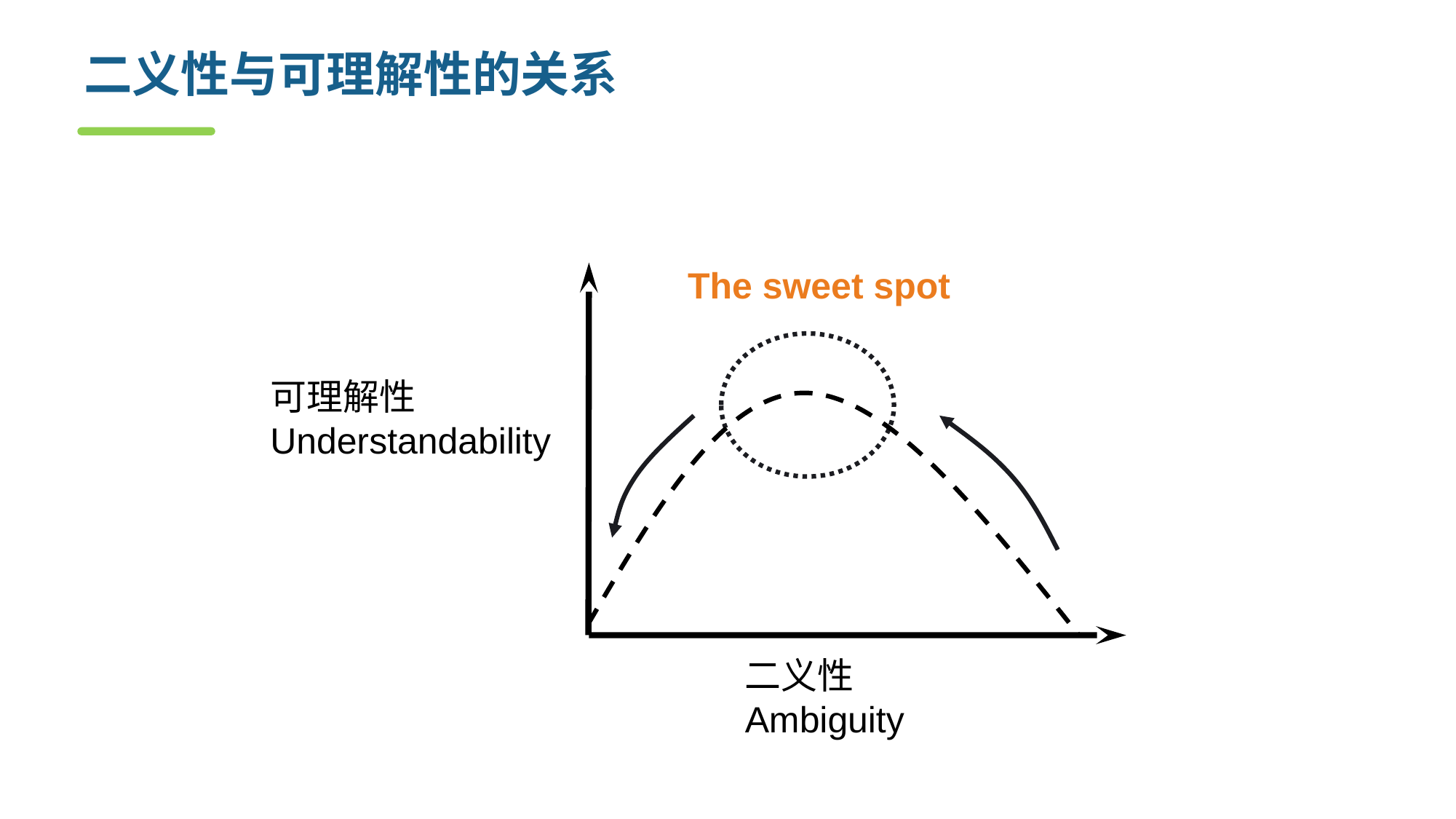

# 二义性与可理解性的关系
The sweet spot

可理解性
Understandability

二义性
Ambiguity
24